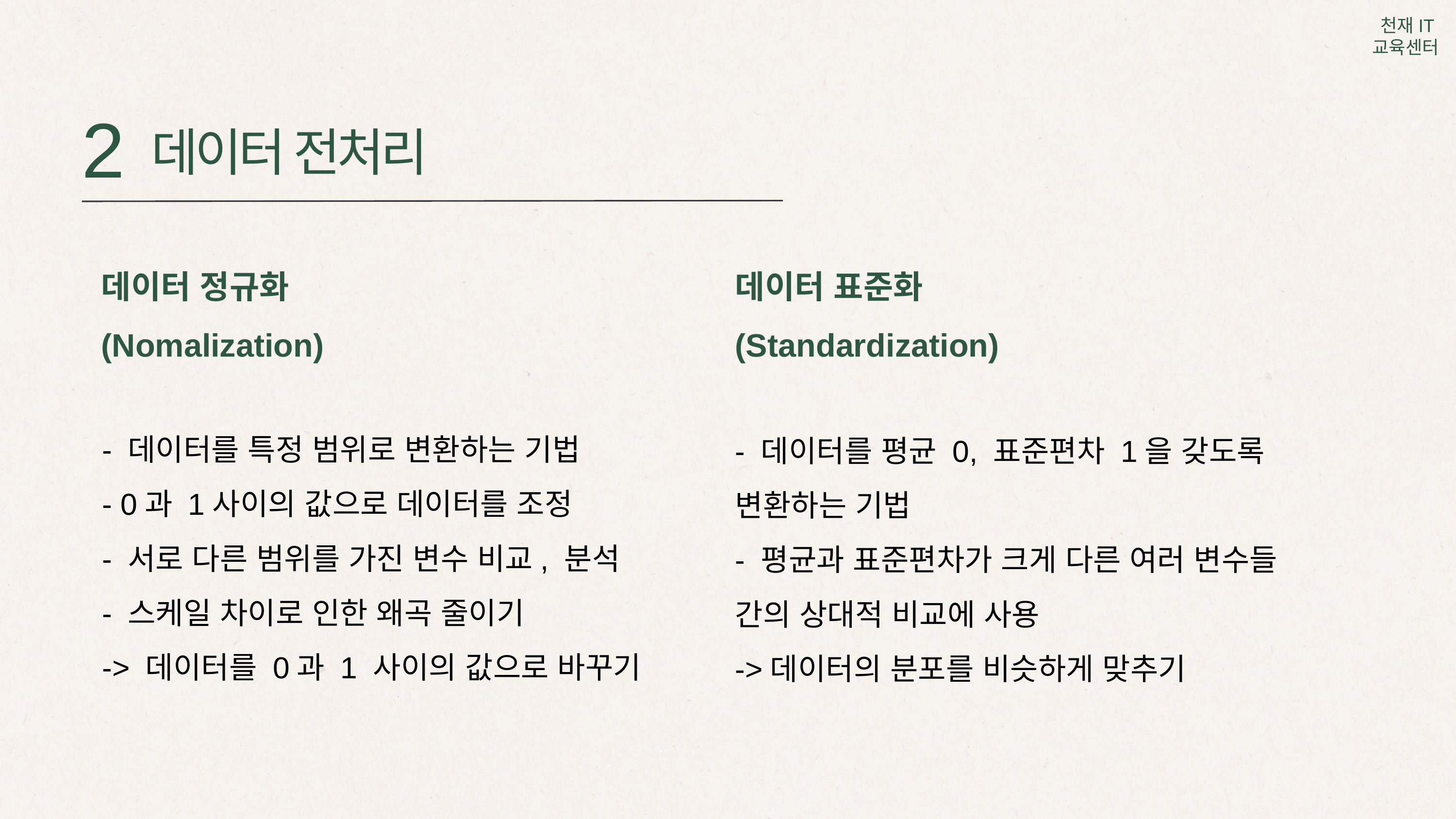

2
데이터 전처리

데이터 정규화 (Nomalization)
데이터 표준화 (Standardization)
- 데이터를 특정 범위로 변환하는 기법
- 0과 1사이의 값으로 데이터를 조정
- 서로 다른 범위를 가진 변수 비교, 분석
- 스케일 차이로 인한 왜곡 줄이기
-> 데이터를 0과 1 사이의 값으로 바꾸기
- 데이터를 평균 0, 표준편차 1을 갖도록 변환하는 기법
- 평균과 표준편차가 크게 다른 여러 변수들 간의 상대적 비교에 사용
->데이터의 분포를 비슷하게 맞추기